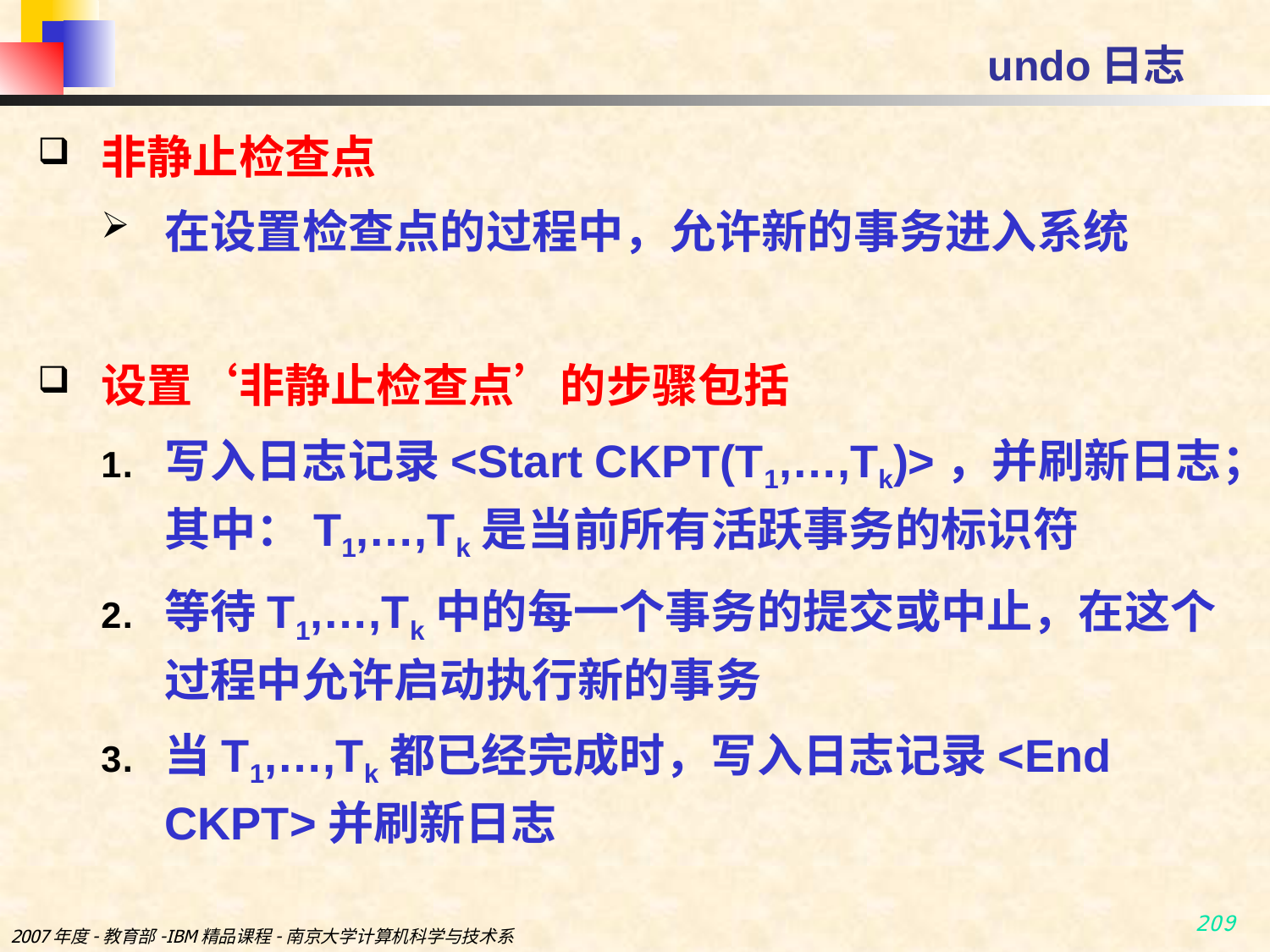

# undo日志
非静止检查点
在设置检查点的过程中，允许新的事务进入系统

设置‘非静止检查点’的步骤包括
写入日志记录<Start CKPT(T1,…,Tk)>，并刷新日志；其中：T1,…,Tk是当前所有活跃事务的标识符
等待T1,…,Tk中的每一个事务的提交或中止，在这个过程中允许启动执行新的事务
当T1,…,Tk都已经完成时，写入日志记录<End CKPT>并刷新日志
209